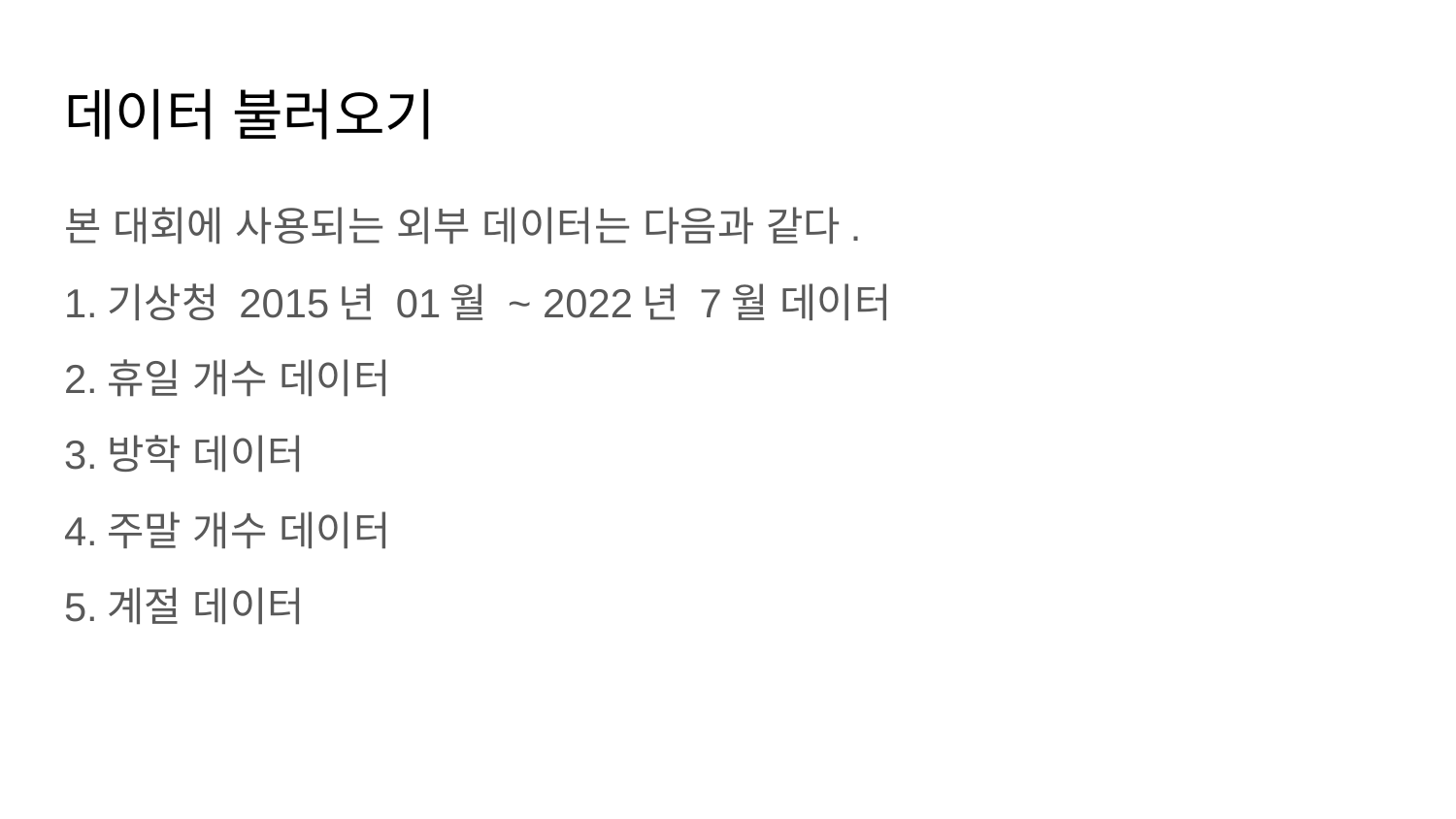

# 데이터 불러오기
본 대회에 사용되는 외부 데이터는 다음과 같다.
1.기상청 2015년 01월 ~ 2022년 7월 데이터
2.휴일 개수 데이터
3.방학 데이터
4.주말 개수 데이터
5.계절 데이터